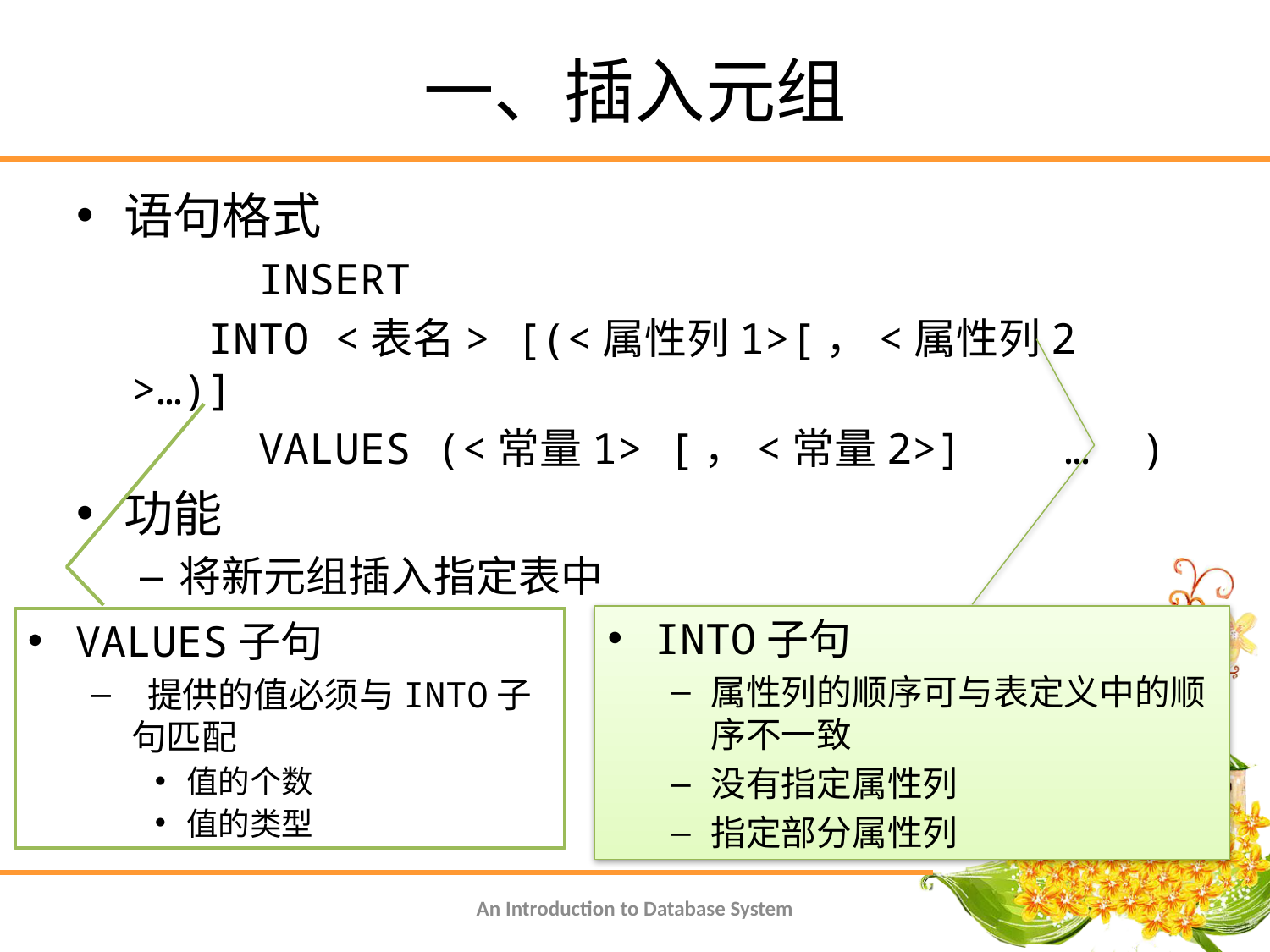

# 一、插入元组
语句格式
	INSERT
   INTO <表名> [(<属性列1>[，<属性列2 >…)]
	VALUES (<常量1> [，<常量2>]    …  )
功能
将新元组插入指定表中

INTO子句
属性列的顺序可与表定义中的顺序不一致
没有指定属性列
指定部分属性列
VALUES子句
 提供的值必须与INTO子句匹配
值的个数
值的类型
An Introduction to Database System